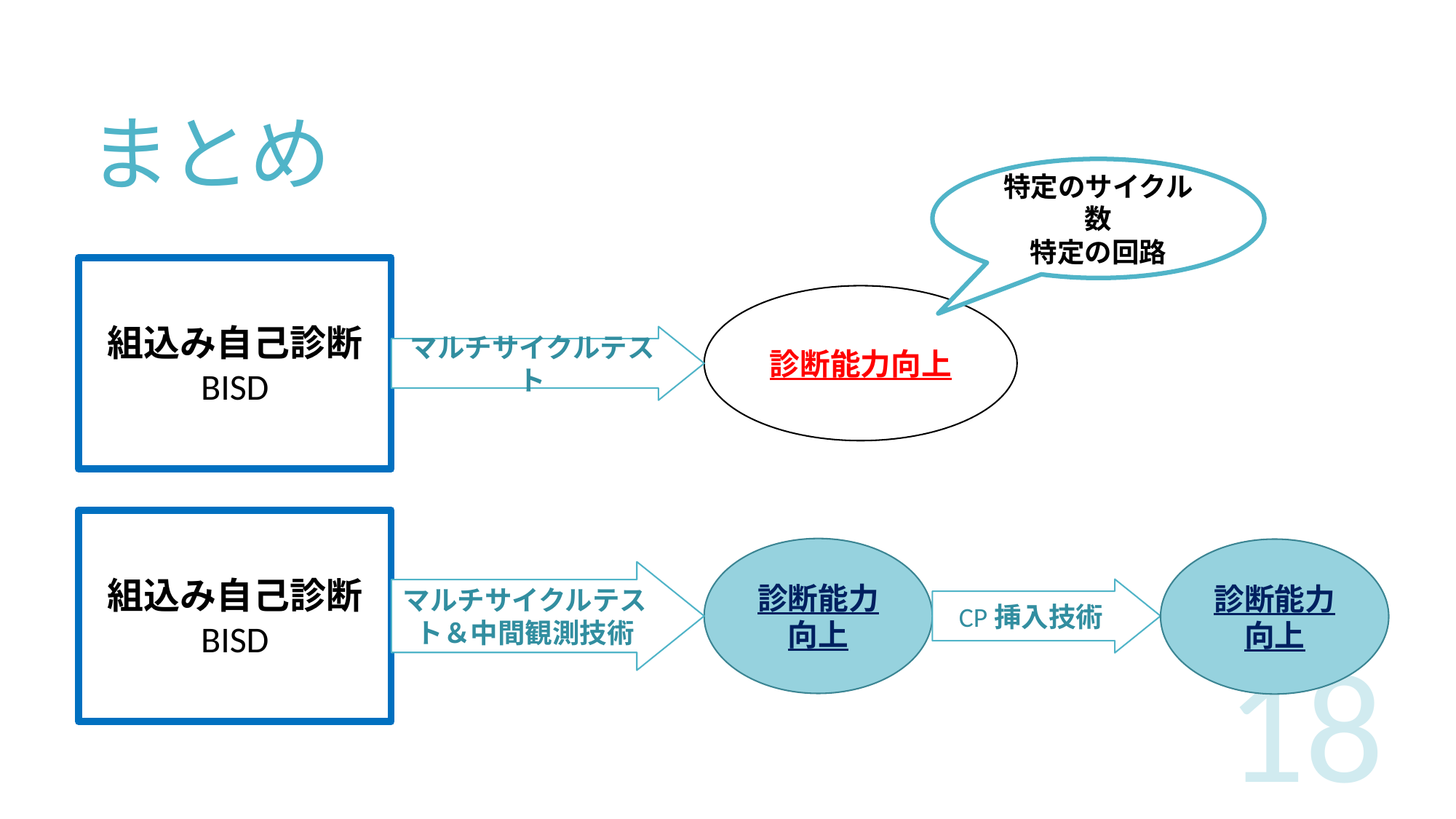

# まとめ
特定のサイクル数
特定の回路
組込み自己診断
BISD
診断能力向上
マルチサイクルテスト
組込み自己診断
BISD
診断能力向上
診断能力向上
マルチサイクルテスト＆中間観測技術
CP挿入技術
18